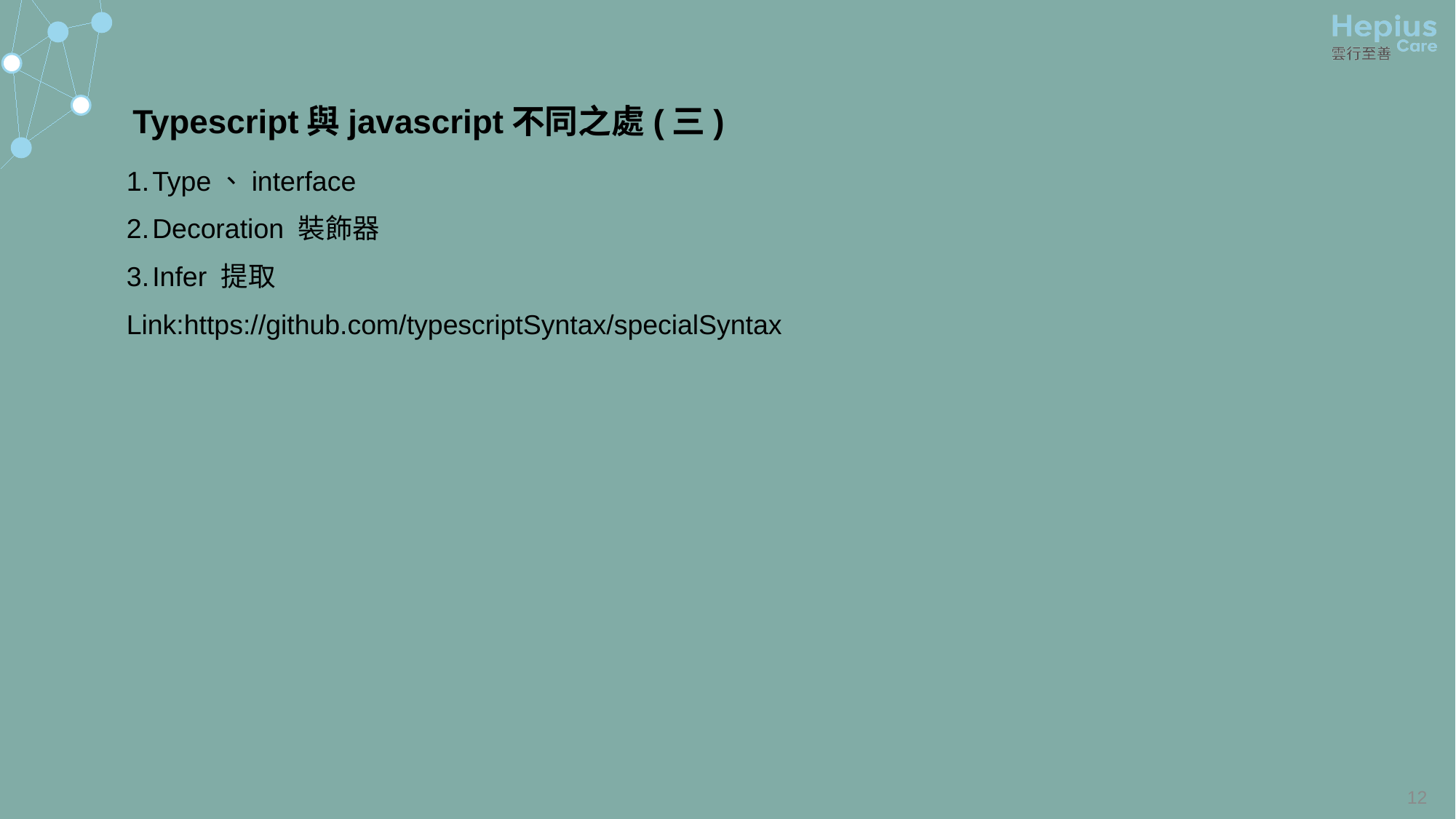

# Typescript與javascript不同之處(三)
Type、interface
Decoration 裝飾器
Infer 提取
Link:https://github.com/typescriptSyntax/specialSyntax

12